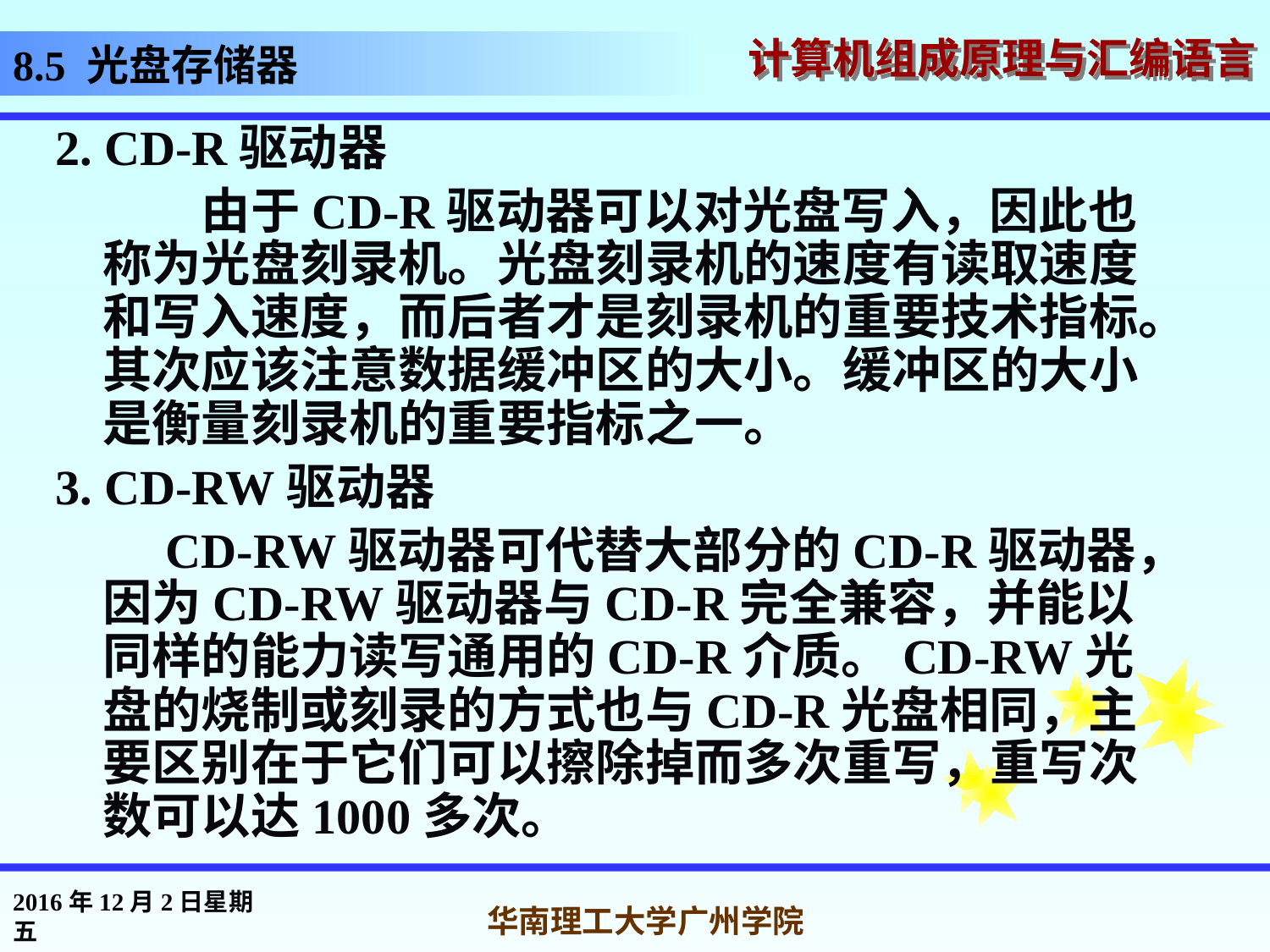

# 8.5 光盘存储器
2. CD-R驱动器
            由于CD-R驱动器可以对光盘写入，因此也称为光盘刻录机。光盘刻录机的速度有读取速度和写入速度，而后者才是刻录机的重要技术指标。其次应该注意数据缓冲区的大小。缓冲区的大小是衡量刻录机的重要指标之一。
3. CD-RW驱动器
         CD-RW驱动器可代替大部分的CD-R驱动器，因为CD-RW驱动器与CD-R完全兼容，并能以同样的能力读写通用的CD-R介质。CD-RW光盘的烧制或刻录的方式也与CD-R光盘相同，主要区别在于它们可以擦除掉而多次重写，重写次数可以达1000多次。
2016年12月2日星期五
华南理工大学广州学院